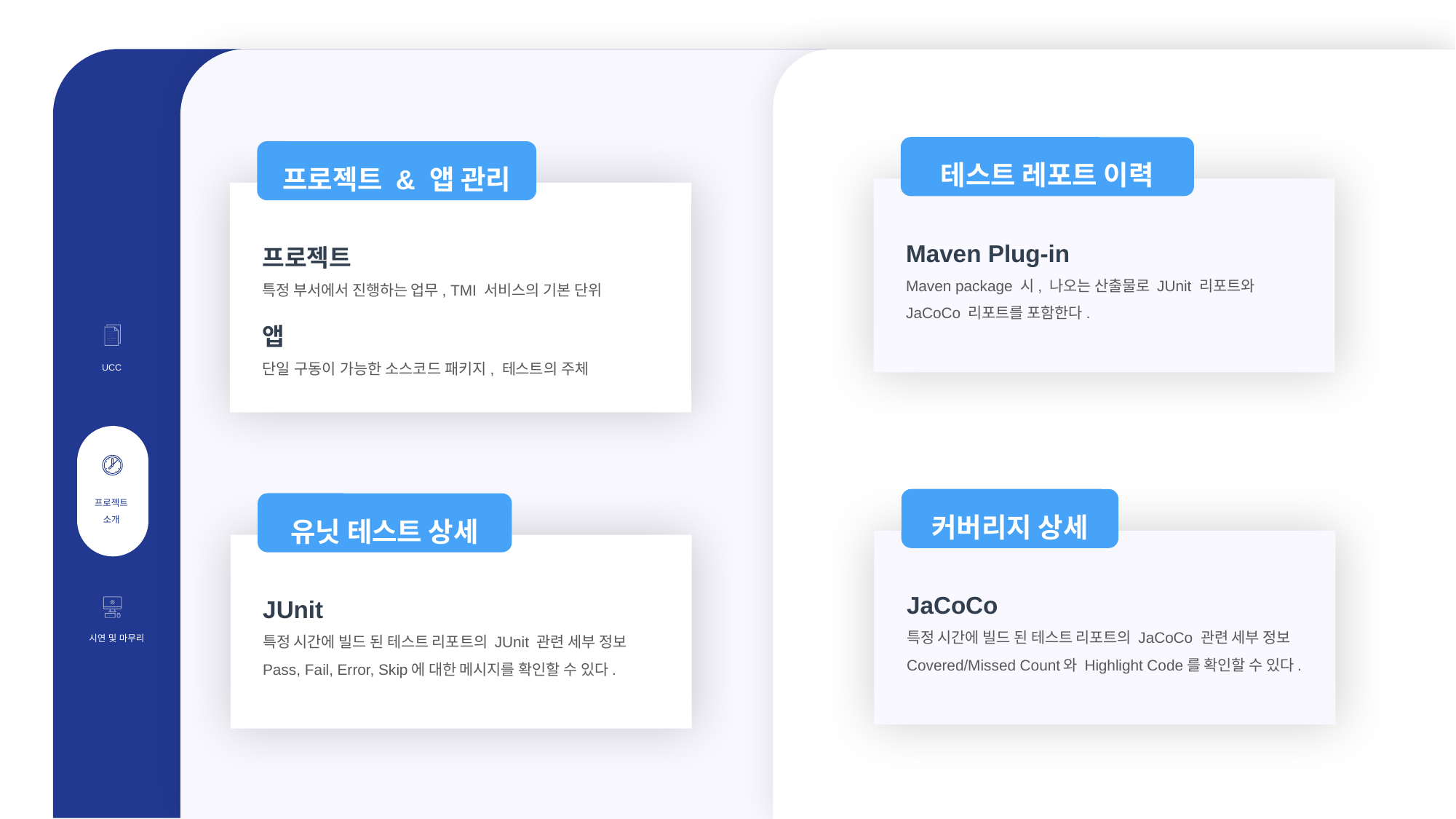

프로젝트 & 앱 관리

프로젝트
특정 부서에서 진행하는 업무, TMI 서비스의 기본 단위

앱
단일 구동이 가능한 소스코드 패키지, 테스트의 주체

유닛 테스트 상세

JUnit
특정 시간에 빌드 된 테스트 리포트의 JUnit 관련 세부 정보
Pass, Fail, Error, Skip에 대한 메시지를 확인할 수 있다.

테스트 레포트 이력

Maven Plug-in
Maven package 시, 나오는 산출물로 JUnit 리포트와
JaCoCo 리포트를 포함한다.
커버리지 상세

JaCoCo
특정 시간에 빌드 된 테스트 리포트의 JaCoCo 관련 세부 정보
Covered/Missed Count와 Highlight Code를 확인할 수 있다.

UCC

프로젝트 소개

시연 및 마무리